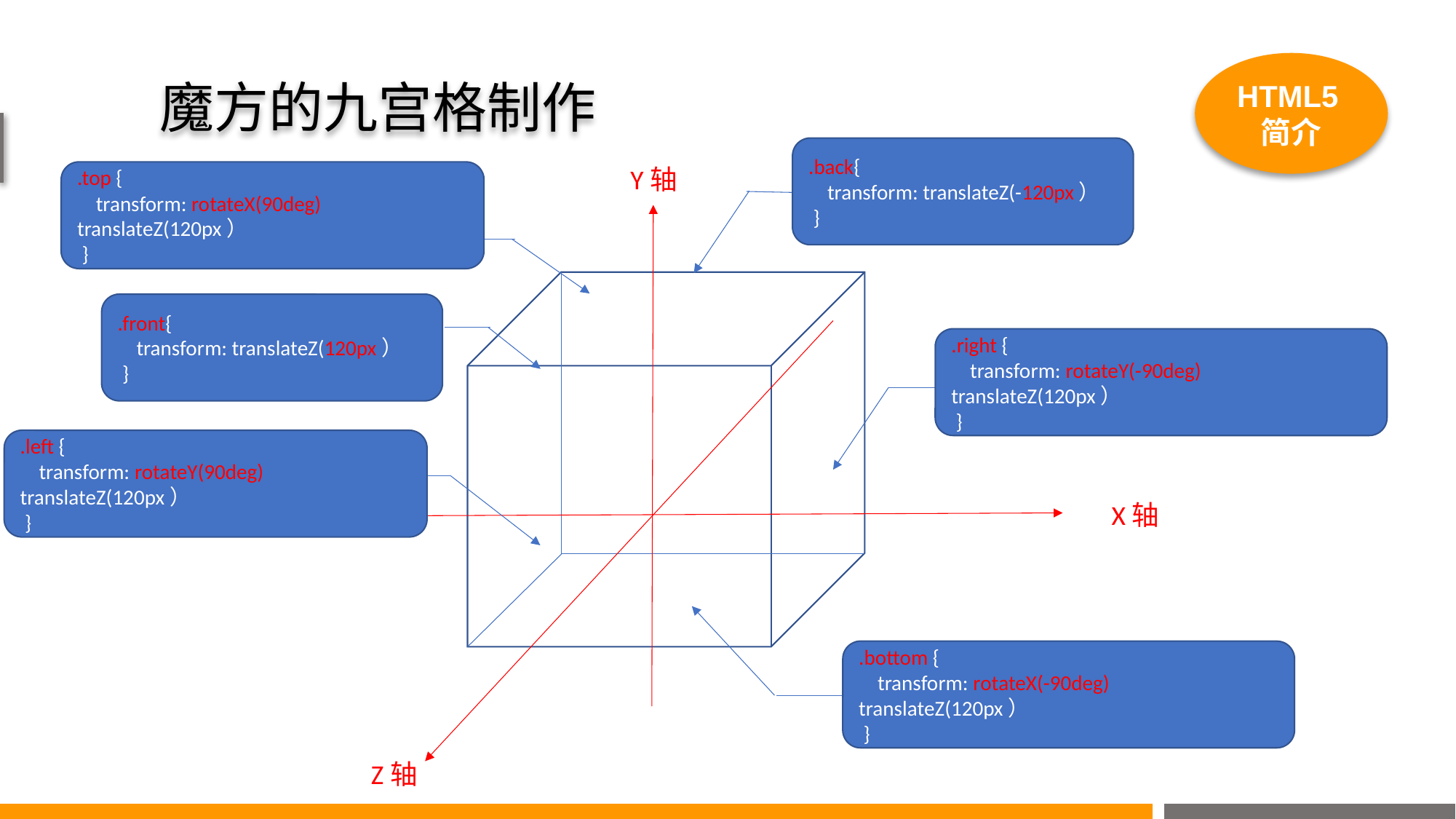

HTML5简介

魔方的九宫格制作
.back{
    transform: translateZ(-120px）
 }
Y轴
.top {
    transform: rotateX(90deg) translateZ(120px）
 }

.front{
    transform: translateZ(120px）
 }
.right {
    transform: rotateY(-90deg) translateZ(120px）
 }
.left {
    transform: rotateY(90deg) translateZ(120px）
 }
X轴
.bottom {
    transform: rotateX(-90deg) translateZ(120px）
 }
Z轴